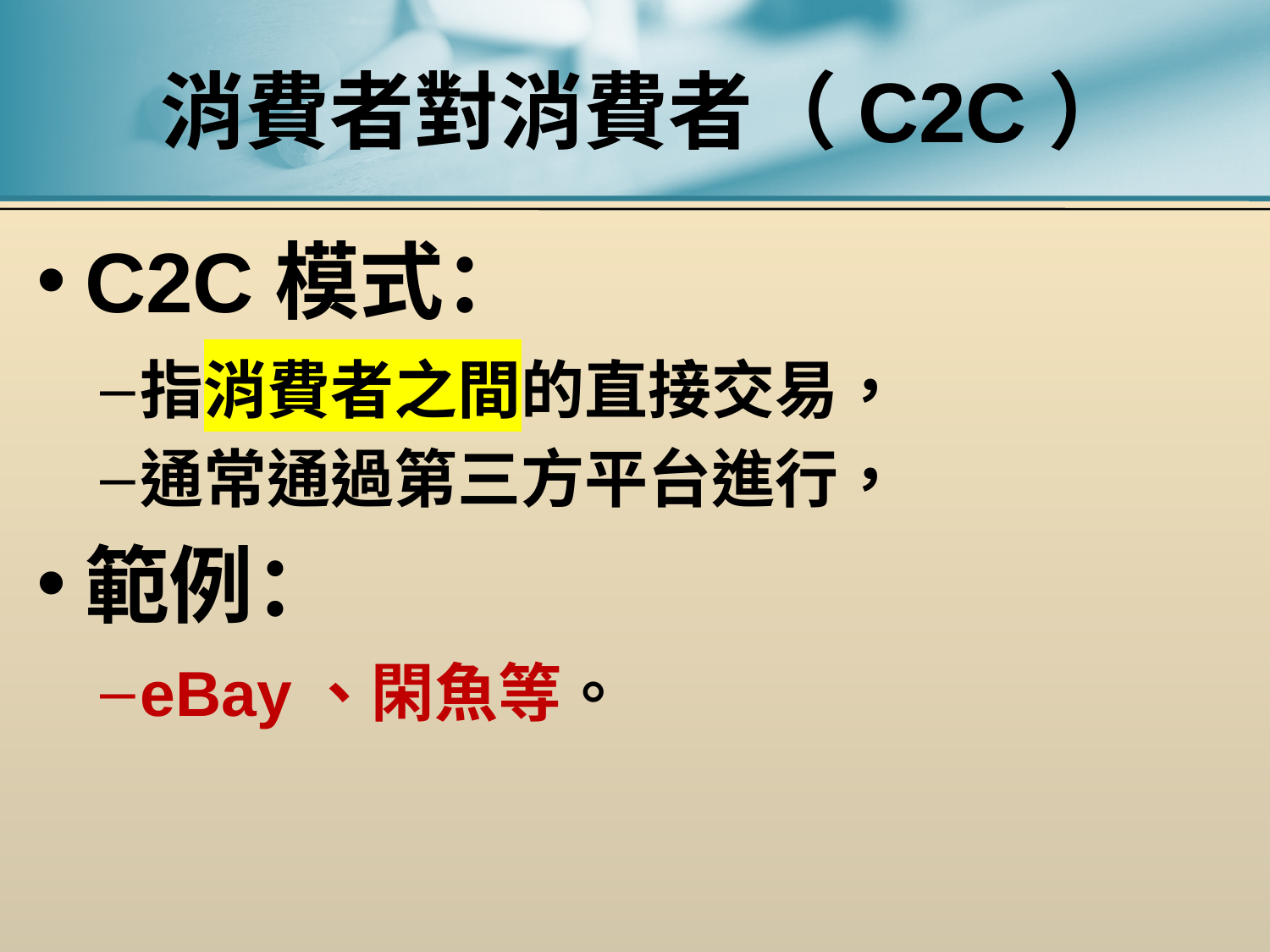

# 消費者對消費者（C2C）
C2C模式：
指消費者之間的直接交易，
通常通過第三方平台進行，
範例：
eBay、閑魚等。